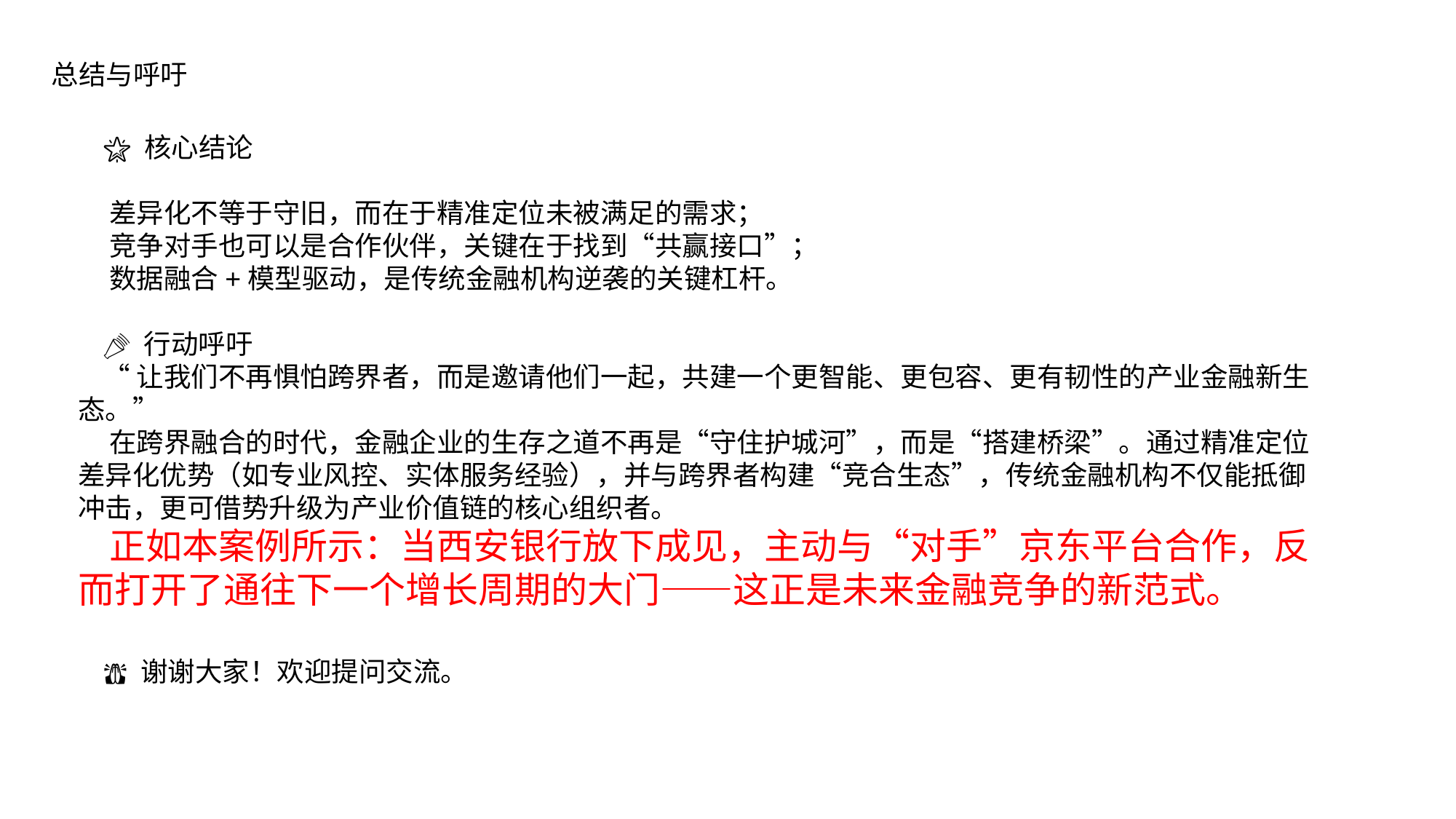

总结与呼吁
    🌟 核心结论

    差异化不等于守旧，而在于精准定位未被满足的需求；
    竞争对手也可以是合作伙伴，关键在于找到“共赢接口”；
    数据融合+模型驱动，是传统金融机构逆袭的关键杠杆。

    📣 行动呼吁
    “让我们不再惧怕跨界者，而是邀请他们一起，共建一个更智能、更包容、更有韧性的产业金融新生态。”
    在跨界融合的时代，金融企业的生存之道不再是“守住护城河”，而是“搭建桥梁”。通过精准定位差异化优势（如专业风控、实体服务经验），并与跨界者构建“竞合生态”，传统金融机构不仅能抵御冲击，更可借势升级为产业价值链的核心组织者。
    正如本案例所示：当西安银行放下成见，主动与“对手”京东平台合作，反而打开了通往下一个增长周期的大门——这正是未来金融竞争的新范式。

    🙏 谢谢大家！欢迎提问交流。